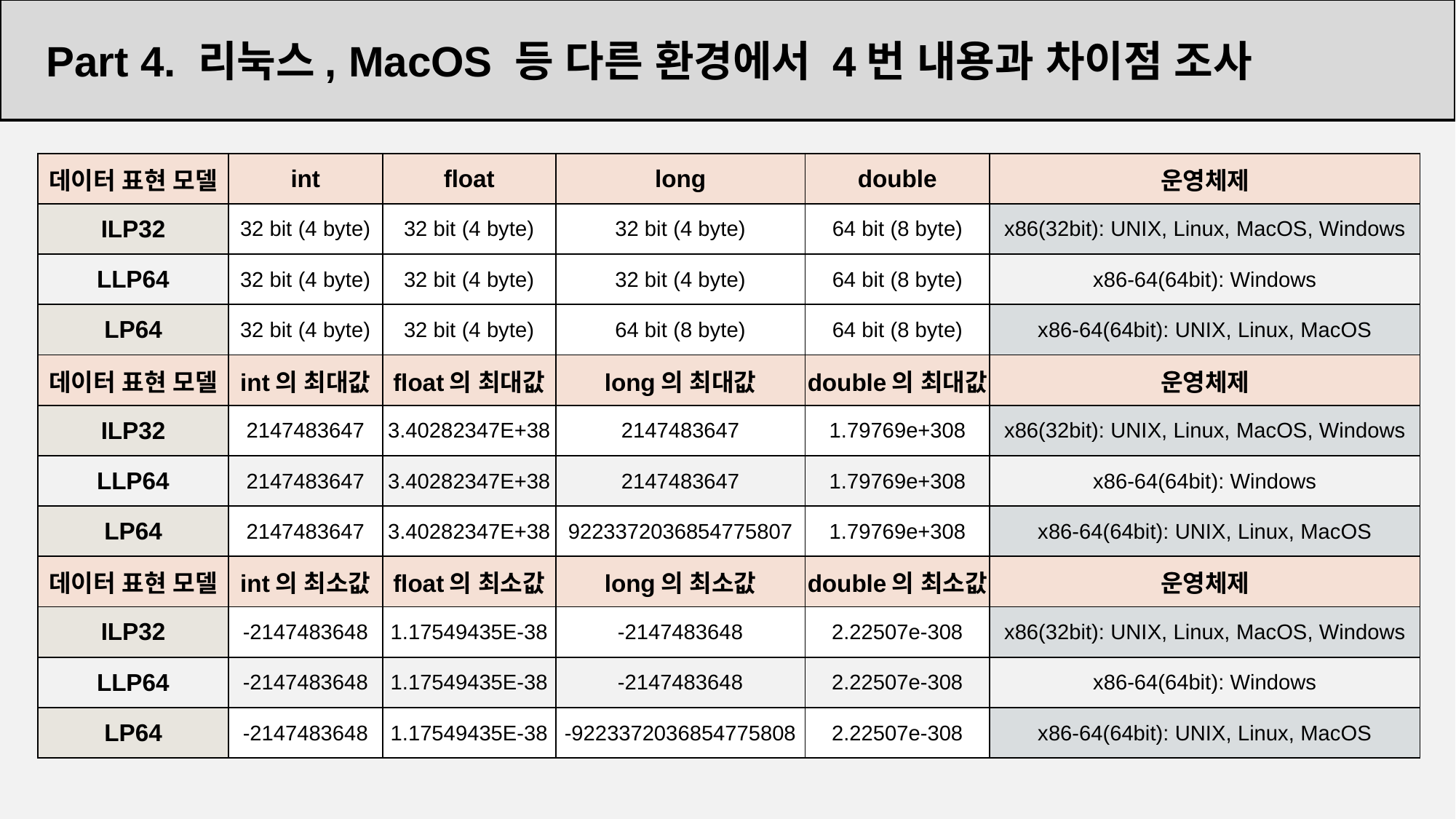

Part 4. 리눅스, MacOS 등 다른 환경에서 4번 내용과 차이점 조사
| 데이터 표현 모델 | int | float | long | double | 운영체제 |
| --- | --- | --- | --- | --- | --- |
| ILP32 | 32 bit (4 byte) | 32 bit (4 byte) | 32 bit (4 byte) | 64 bit (8 byte) | x86(32bit): UNIX, Linux, MacOS, Windows |
| LLP64 | 32 bit (4 byte) | 32 bit (4 byte) | 32 bit (4 byte) | 64 bit (8 byte) | x86-64(64bit): Windows |
| LP64 | 32 bit (4 byte) | 32 bit (4 byte) | 64 bit (8 byte) | 64 bit (8 byte) | x86-64(64bit): UNIX, Linux, MacOS |
| 데이터 표현 모델 | int의 최대값 | float의 최대값 | long의 최대값 | double의 최대값 | 운영체제 |
| ILP32 | 2147483647 | 3.40282347E+38 | 2147483647 | 1.79769e+308 | x86(32bit): UNIX, Linux, MacOS, Windows |
| LLP64 | 2147483647 | 3.40282347E+38 | 2147483647 | 1.79769e+308 | x86-64(64bit): Windows |
| LP64 | 2147483647 | 3.40282347E+38 | 9223372036854775807 | 1.79769e+308 | x86-64(64bit): UNIX, Linux, MacOS |
| 데이터 표현 모델 | int의 최소값 | float의 최소값 | long의 최소값 | double의 최소값 | 운영체제 |
| ILP32 | -2147483648 | 1.17549435E-38 | -2147483648 | 2.22507e-308 | x86(32bit): UNIX, Linux, MacOS, Windows |
| LLP64 | -2147483648 | 1.17549435E-38 | -2147483648 | 2.22507e-308 | x86-64(64bit): Windows |
| LP64 | -2147483648 | 1.17549435E-38 | -9223372036854775808 | 2.22507e-308 | x86-64(64bit): UNIX, Linux, MacOS |